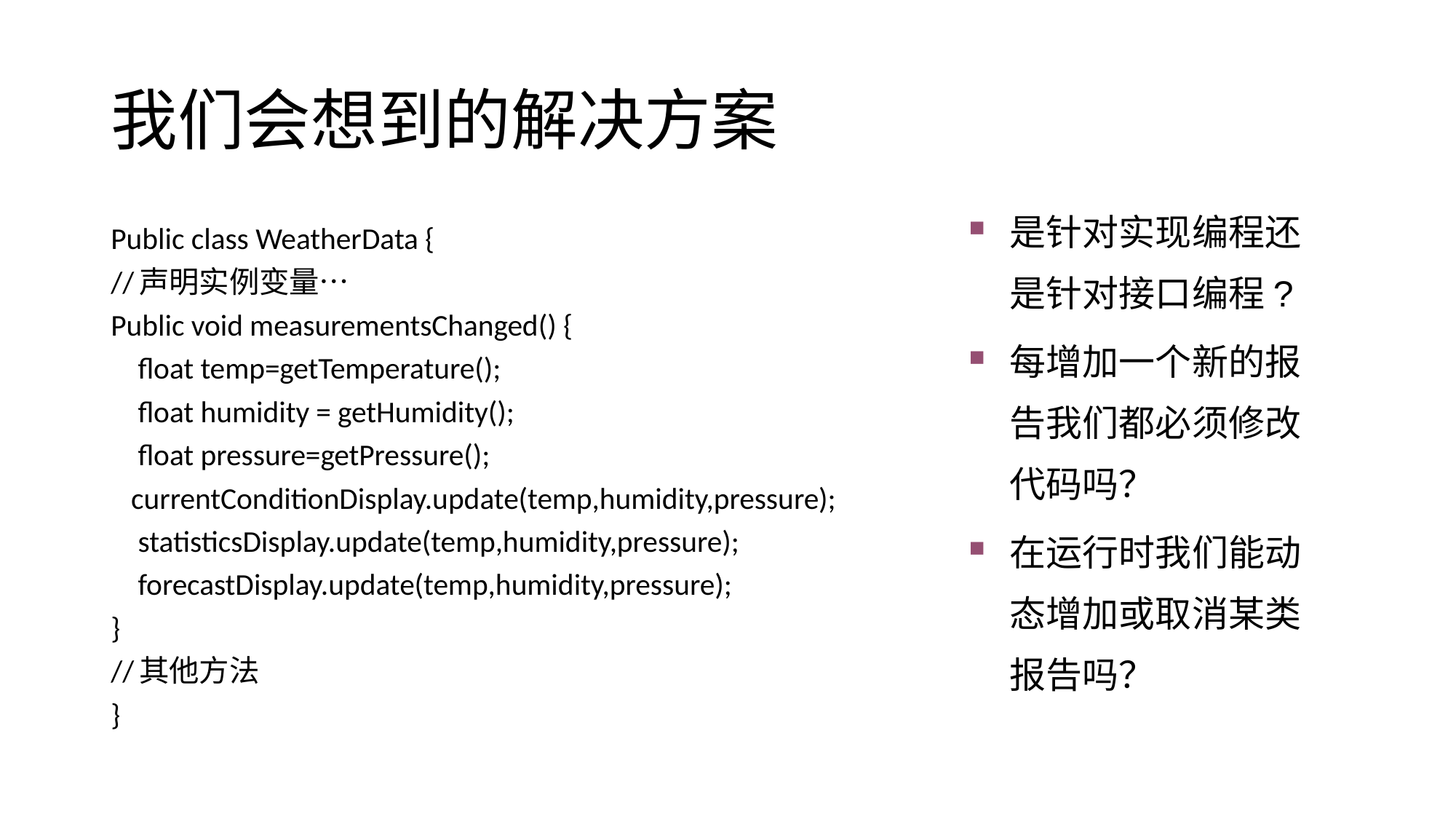

# 我们会想到的解决方案
是针对实现编程还是针对接口编程?
每增加一个新的报告我们都必须修改代码吗？
在运行时我们能动态增加或取消某类报告吗？
Public class WeatherData {
//声明实例变量…
Public void measurementsChanged() {
    float temp=getTemperature();
    float humidity = getHumidity();
    float pressure=getPressure();
   currentConditionDisplay.update(temp,humidity,pressure);
    statisticsDisplay.update(temp,humidity,pressure);
    forecastDisplay.update(temp,humidity,pressure);
}
//其他方法
}